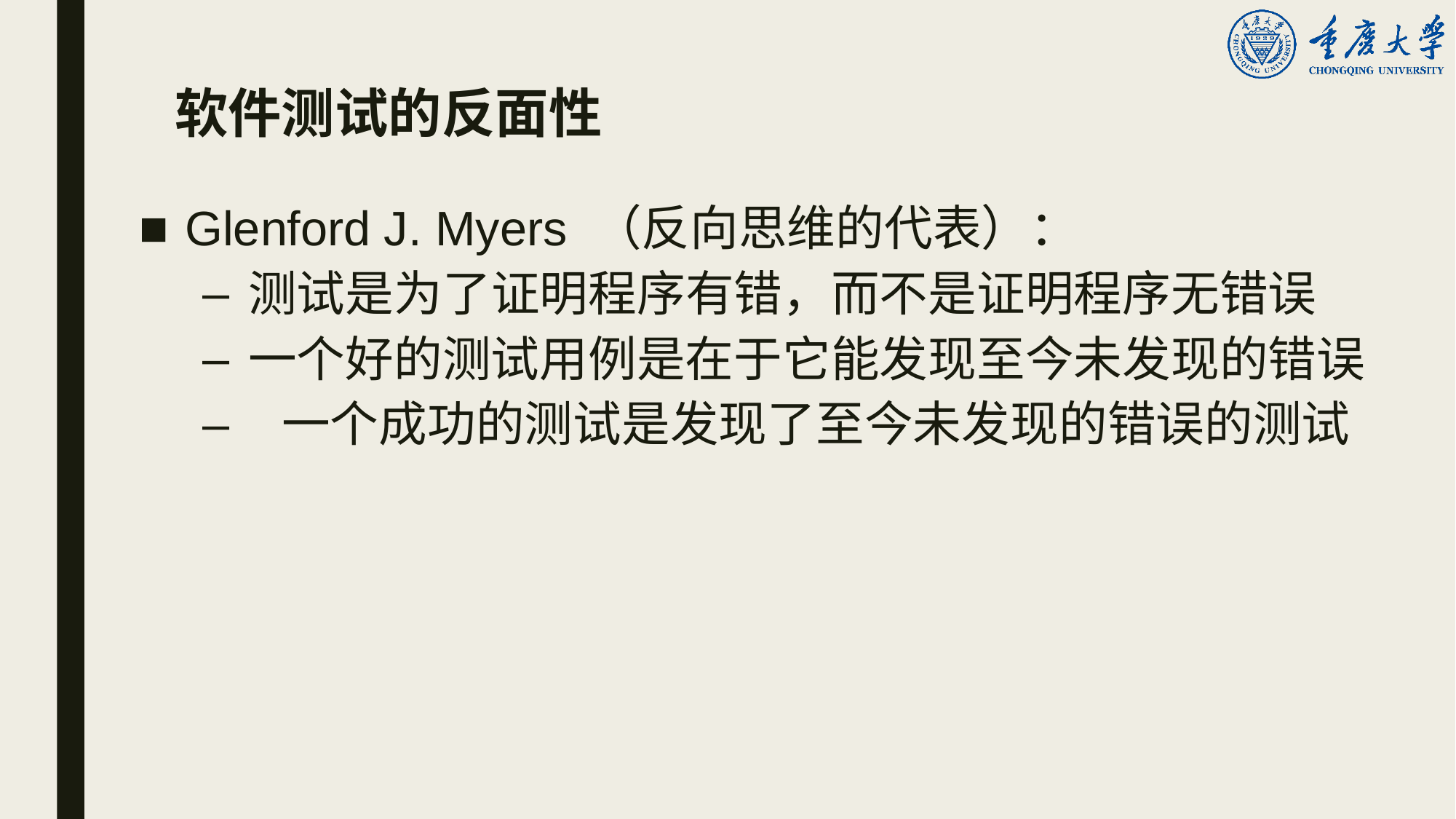

# 软件测试的反面性
Glenford J. Myers （反向思维的代表）：
测试是为了证明程序有错，而不是证明程序无错误
一个好的测试用例是在于它能发现至今未发现的错误
  一个成功的测试是发现了至今未发现的错误的测试